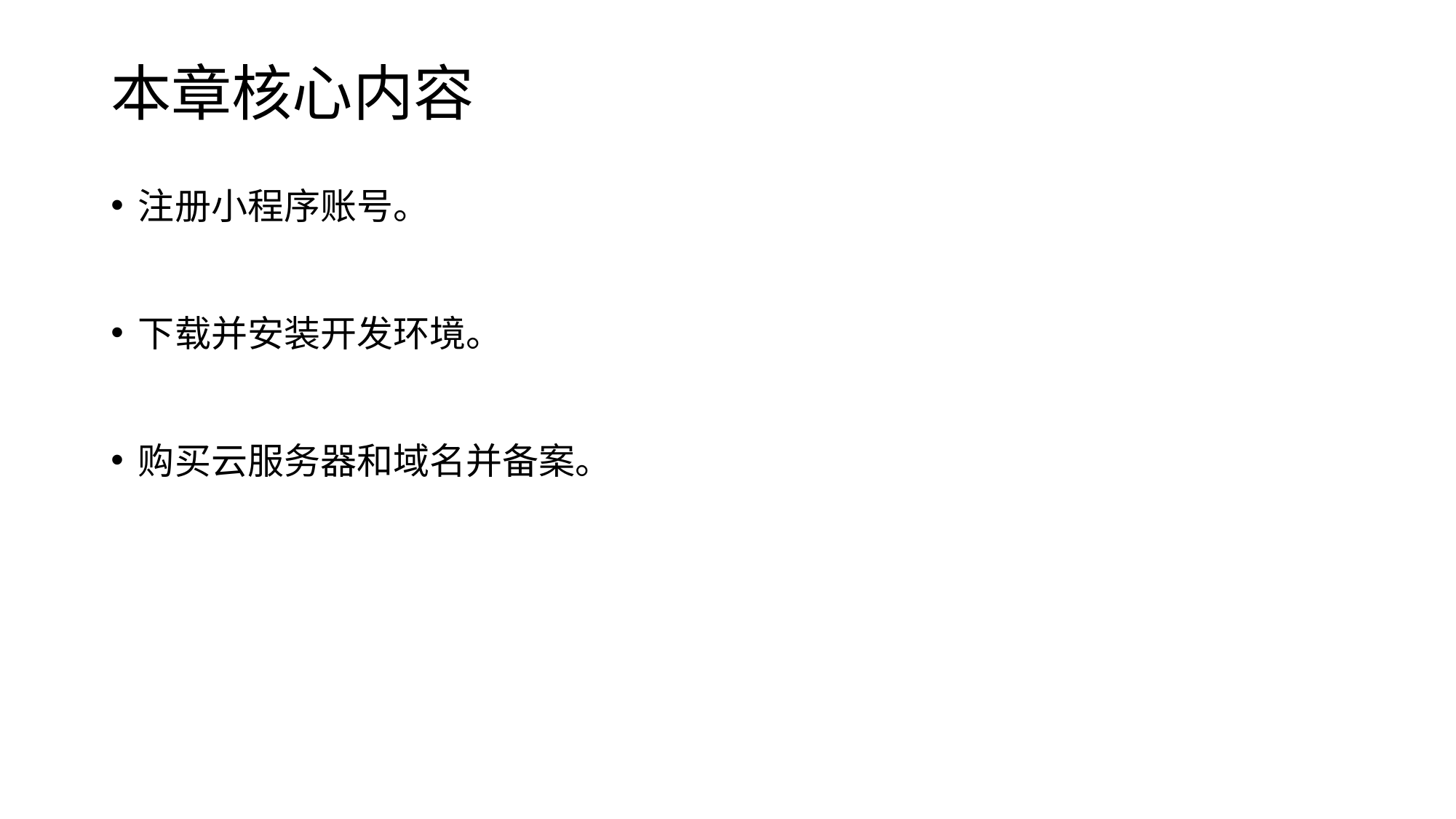

# 本章核心内容
注册小程序账号。

下载并安装开发环境。

购买云服务器和域名并备案。